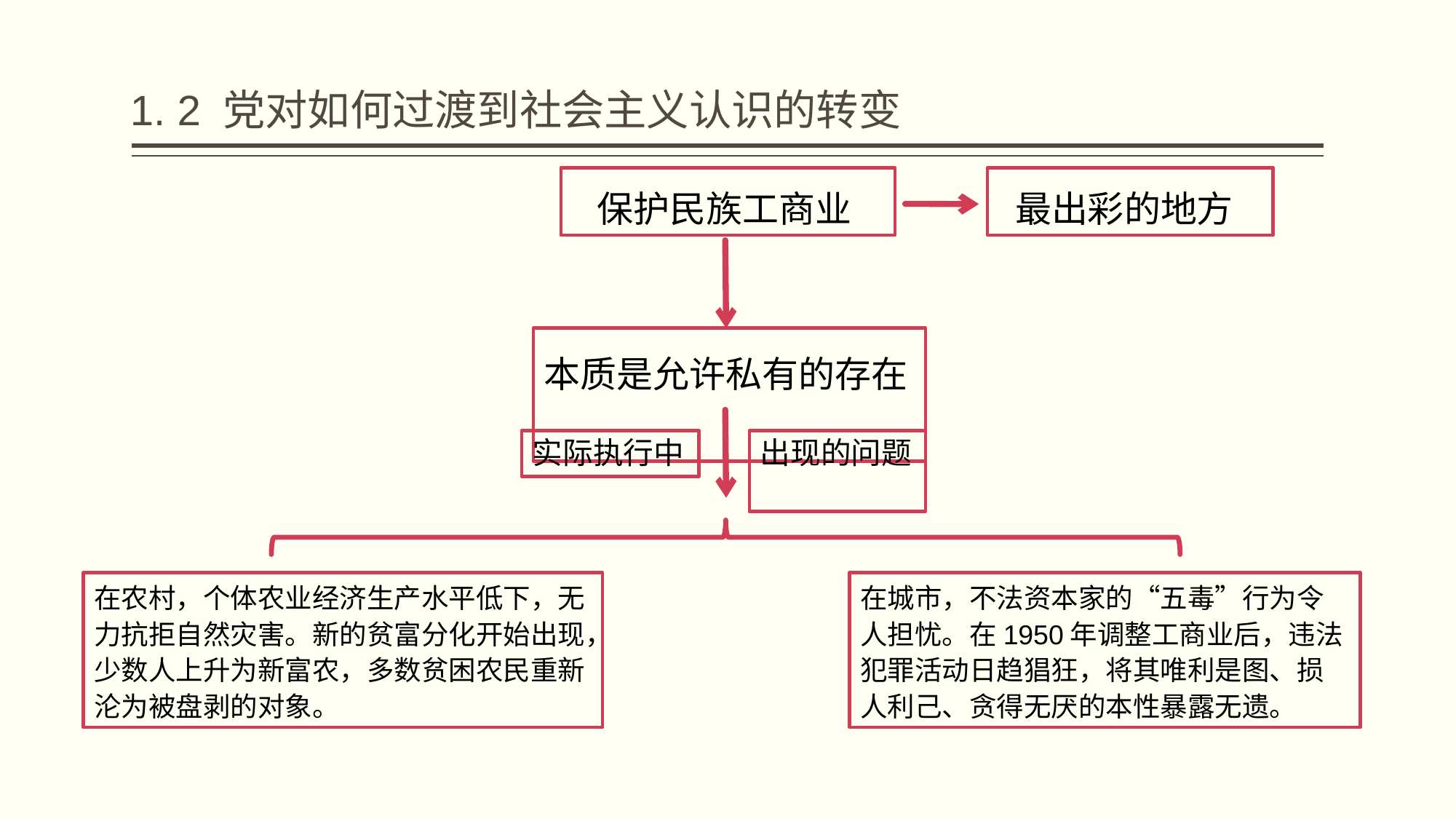

# 1. 2 党对如何过渡到社会主义认识的转变

  保护民族工商业
 最出彩的地方
本质是允许私有的存在
实际执行中
出现的问题
在农村，个体农业经济生产水平低下，无力抗拒自然灾害。新的贫富分化开始出现，少数人上升为新富农，多数贫困农民重新沦为被盘剥的对象。
在城市，不法资本家的“五毒”行为令人担忧。在1950年调整工商业后，违法犯罪活动日趋猖狂，将其唯利是图、损人利己、贪得无厌的本性暴露无遗。